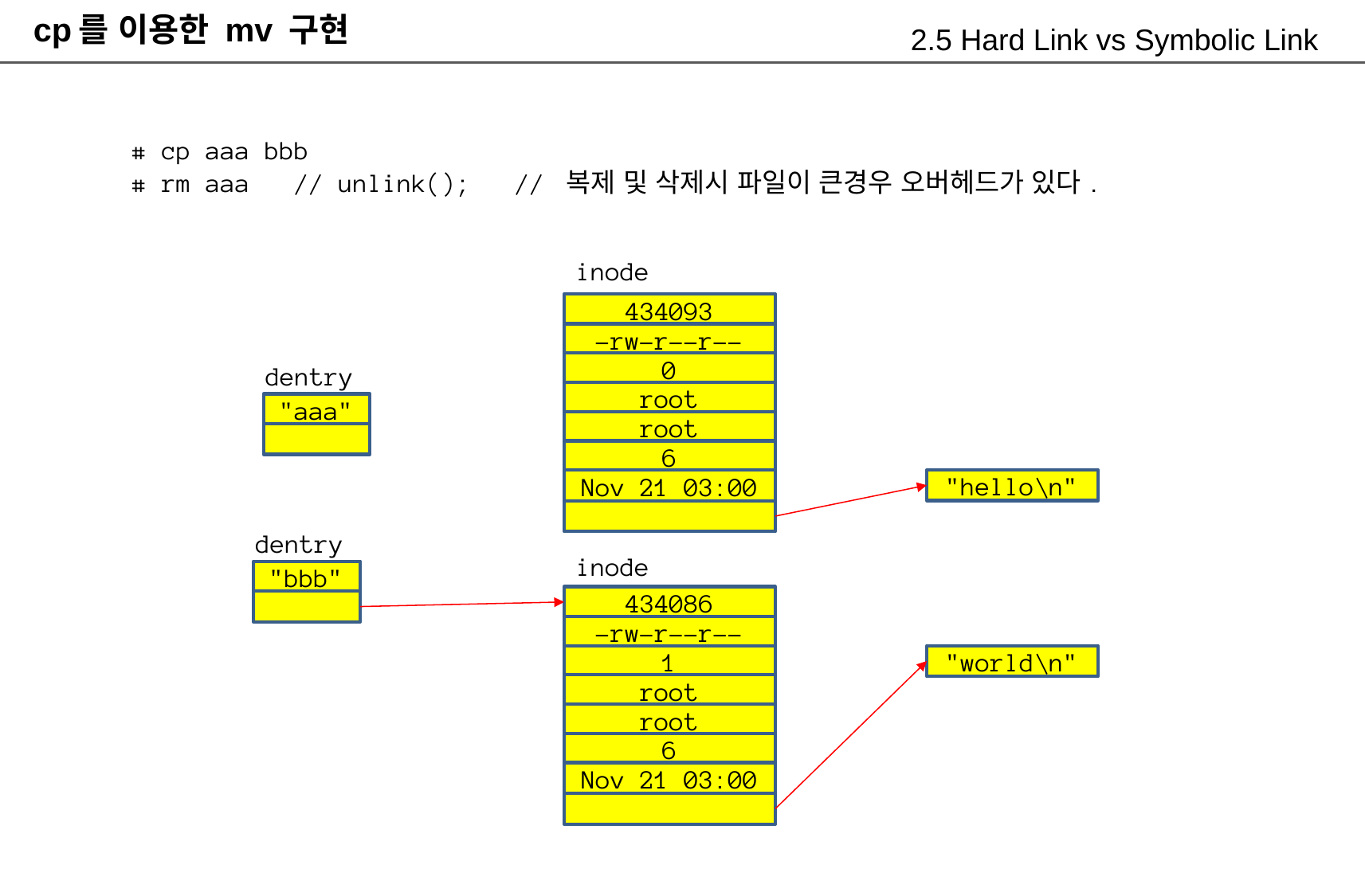

# cp를 이용한 mv 구현
2.5 Hard Link vs Symbolic Link
# cp aaa bbb
# rm aaa   // unlink();   // 복제 및 삭제시 파일이 큰경우 오버헤드가 있다.
inode
434093
-rw-r--r--
0
dentry
root
"aaa"
root

6
"hello\n"
Nov 21 03:00

dentry
inode
"bbb"
434086

-rw-r--r--
1
"world\n"
root
root
6
Nov 21 03:00